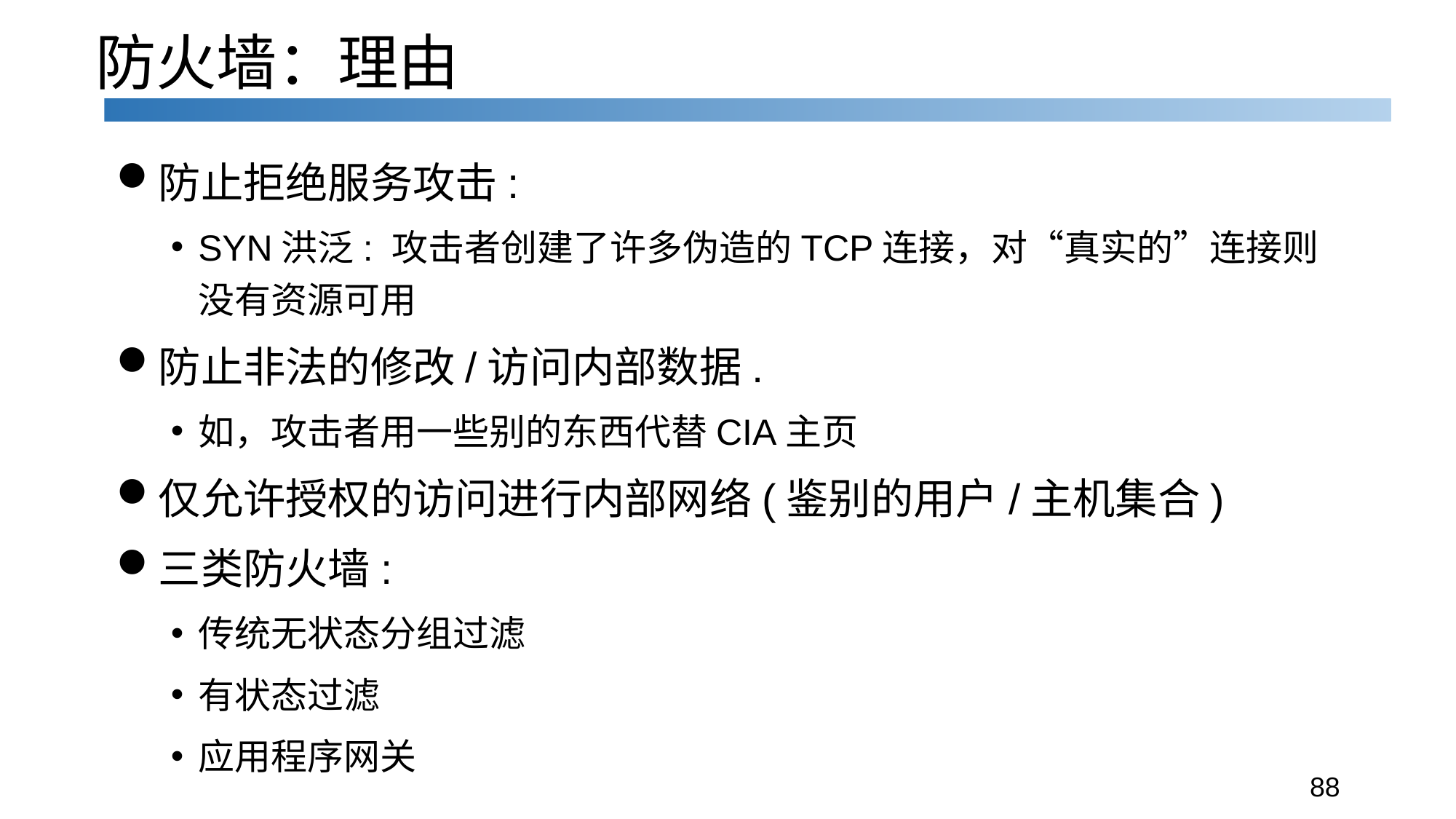

# 防火墙：理由

防止拒绝服务攻击:
SYN洪泛: 攻击者创建了许多伪造的TCP连接，对“真实的”连接则没有资源可用
防止非法的修改/访问内部数据.
如，攻击者用一些别的东西代替CIA主页
仅允许授权的访问进行内部网络(鉴别的用户/主机集合)
三类防火墙:
传统无状态分组过滤
有状态过滤
应用程序网关

88